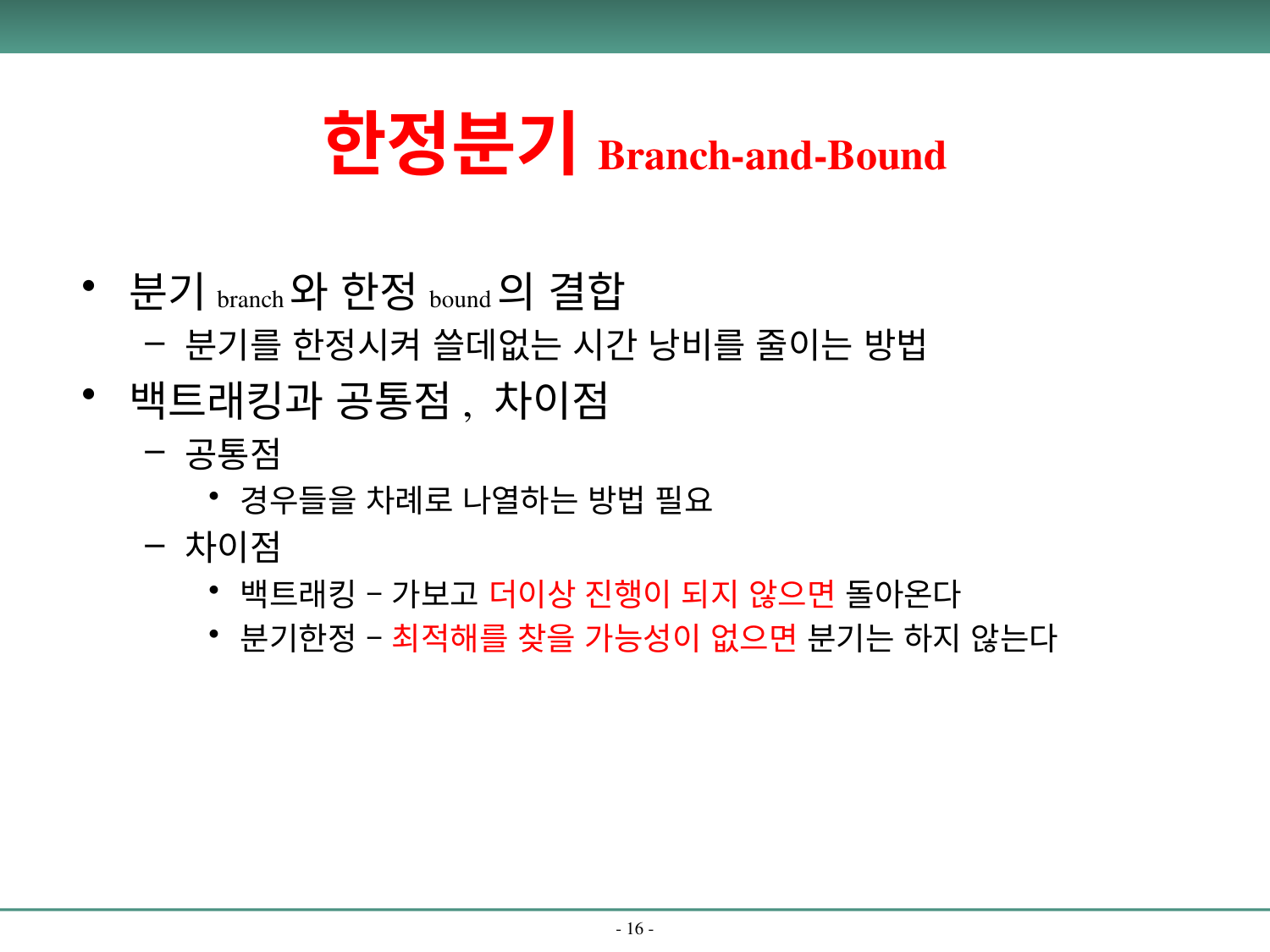

# 한정분기Branch-and-Bound
분기branch와 한정bound의 결합
분기를 한정시켜 쓸데없는 시간 낭비를 줄이는 방법
백트래킹과 공통점, 차이점
공통점
경우들을 차례로 나열하는 방법 필요
차이점
백트래킹 – 가보고 더이상 진행이 되지 않으면 돌아온다
분기한정 – 최적해를 찾을 가능성이 없으면 분기는 하지 않는다